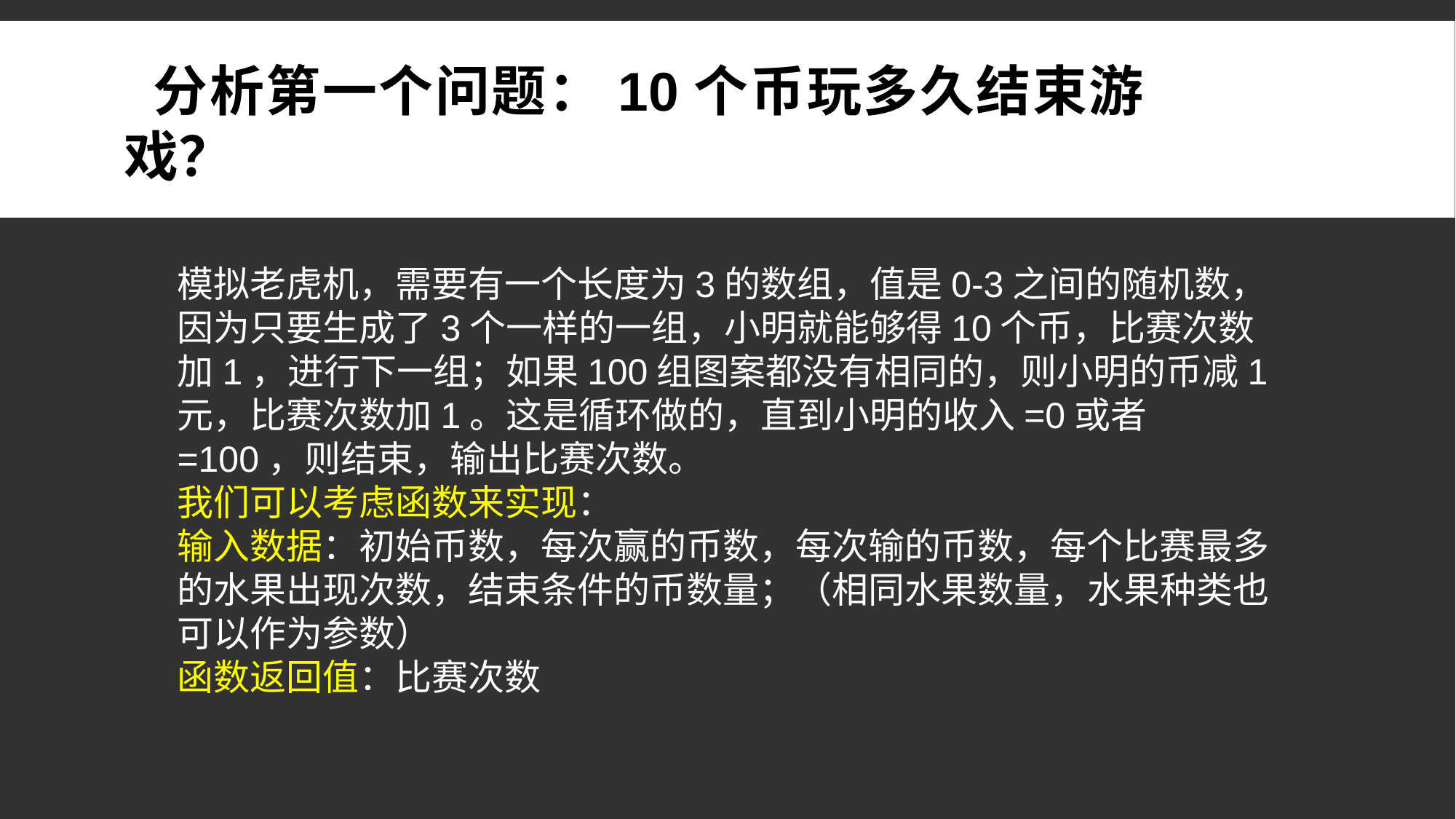

分析第一个问题：10个币玩多久结束游戏？
模拟老虎机，需要有一个长度为3的数组，值是0-3之间的随机数，因为只要生成了3个一样的一组，小明就能够得10个币，比赛次数加1，进行下一组；如果100组图案都没有相同的，则小明的币减1元，比赛次数加1。这是循环做的，直到小明的收入=0或者=100，则结束，输出比赛次数。
我们可以考虑函数来实现：
输入数据：初始币数，每次赢的币数，每次输的币数，每个比赛最多的水果出现次数，结束条件的币数量；（相同水果数量，水果种类也可以作为参数）
函数返回值：比赛次数